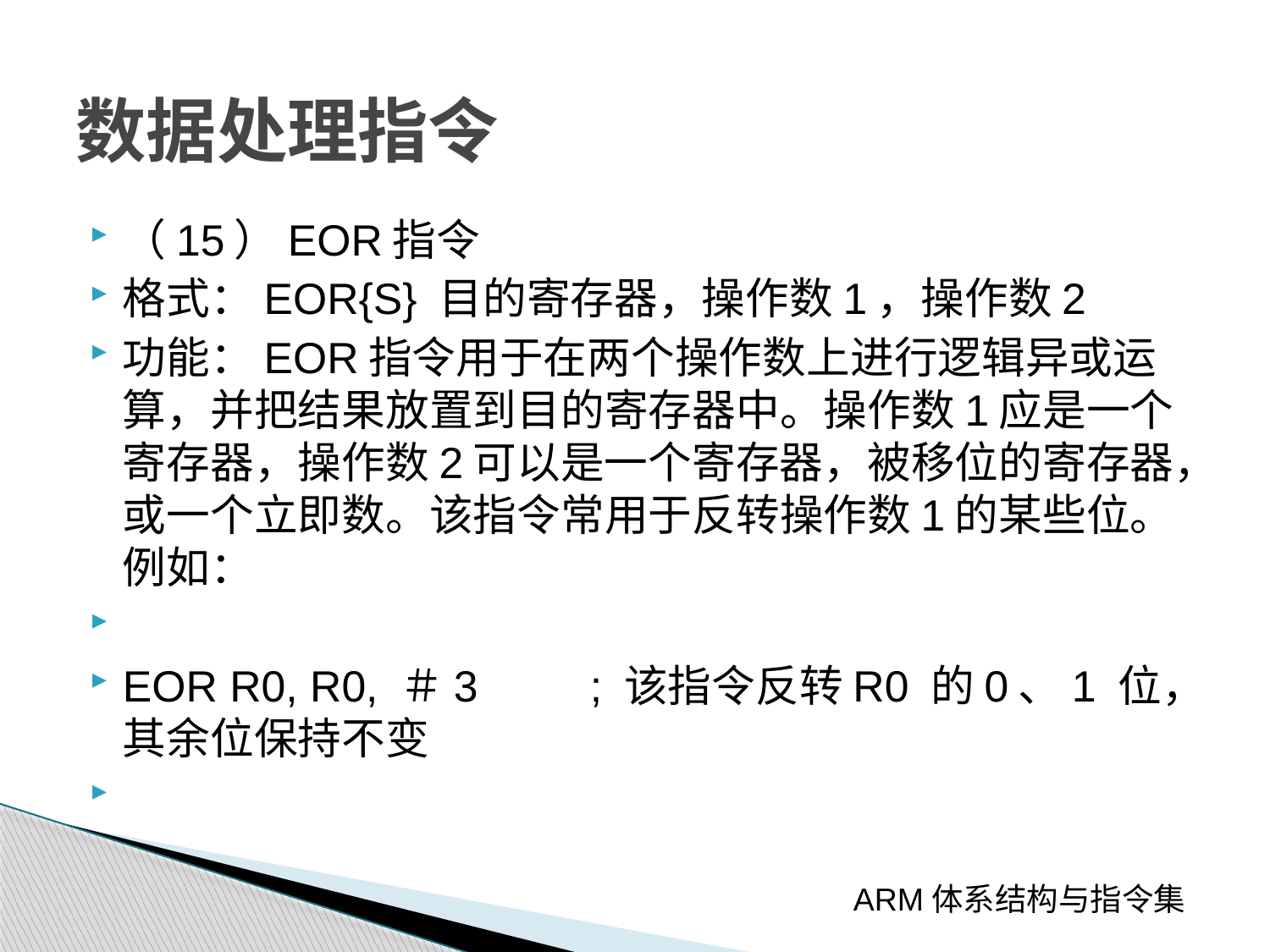

# 数据处理指令
（15）EOR指令
格式：EOR{S} 目的寄存器，操作数1，操作数2
功能：EOR指令用于在两个操作数上进行逻辑异或运算，并把结果放置到目的寄存器中。操作数1应是一个寄存器，操作数2可以是一个寄存器，被移位的寄存器，或一个立即数。该指令常用于反转操作数1的某些位。例如：

EOR R0, R0, ＃3	; 该指令反转R0 的0、1 位，其余位保持不变

            ARM体系结构与指令集